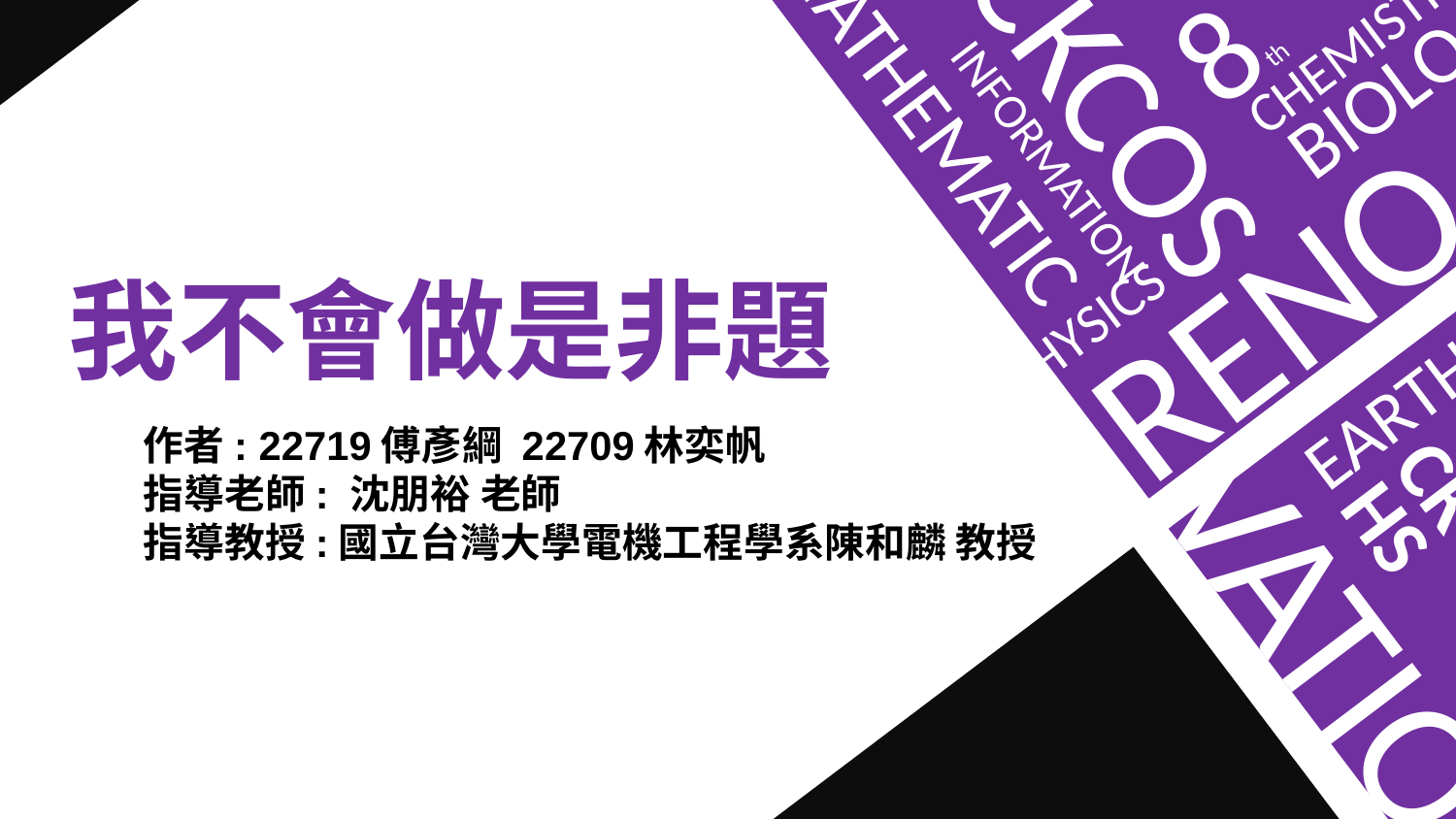

我不會做是非題

作者: 22719傅彥綱 22709林奕帆
指導老師: 沈朋裕 老師
指導教授:國立台灣大學電機工程學系陳和麟 教授